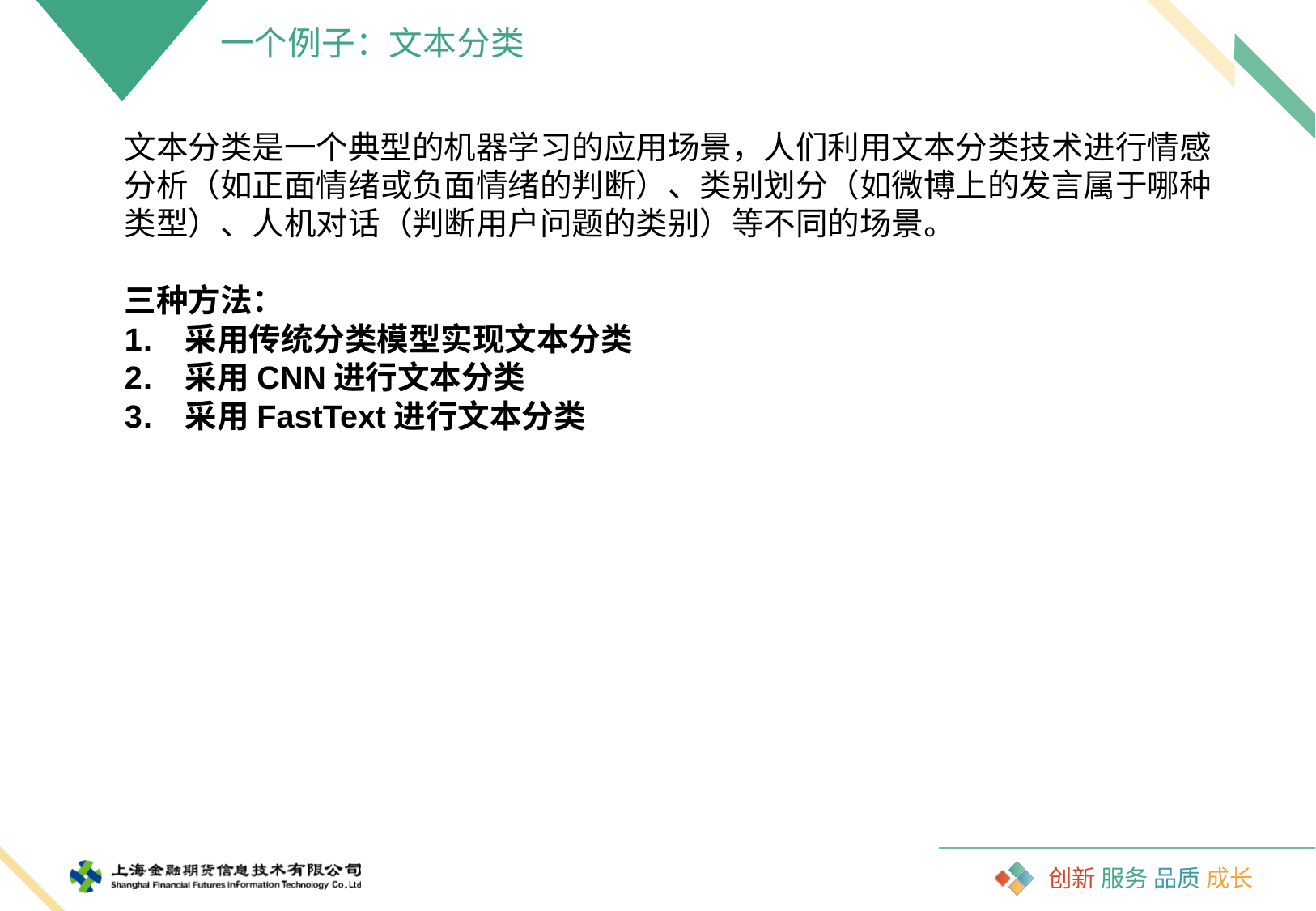

一个例子：文本分类
文本分类是一个典型的机器学习的应用场景，人们利用文本分类技术进行情感分析（如正面情绪或负面情绪的判断）、类别划分（如微博上的发言属于哪种类型）、人机对话（判断用户问题的类别）等不同的场景。

三种方法：
采用传统分类模型实现文本分类
采用CNN进行文本分类
采用FastText进行文本分类